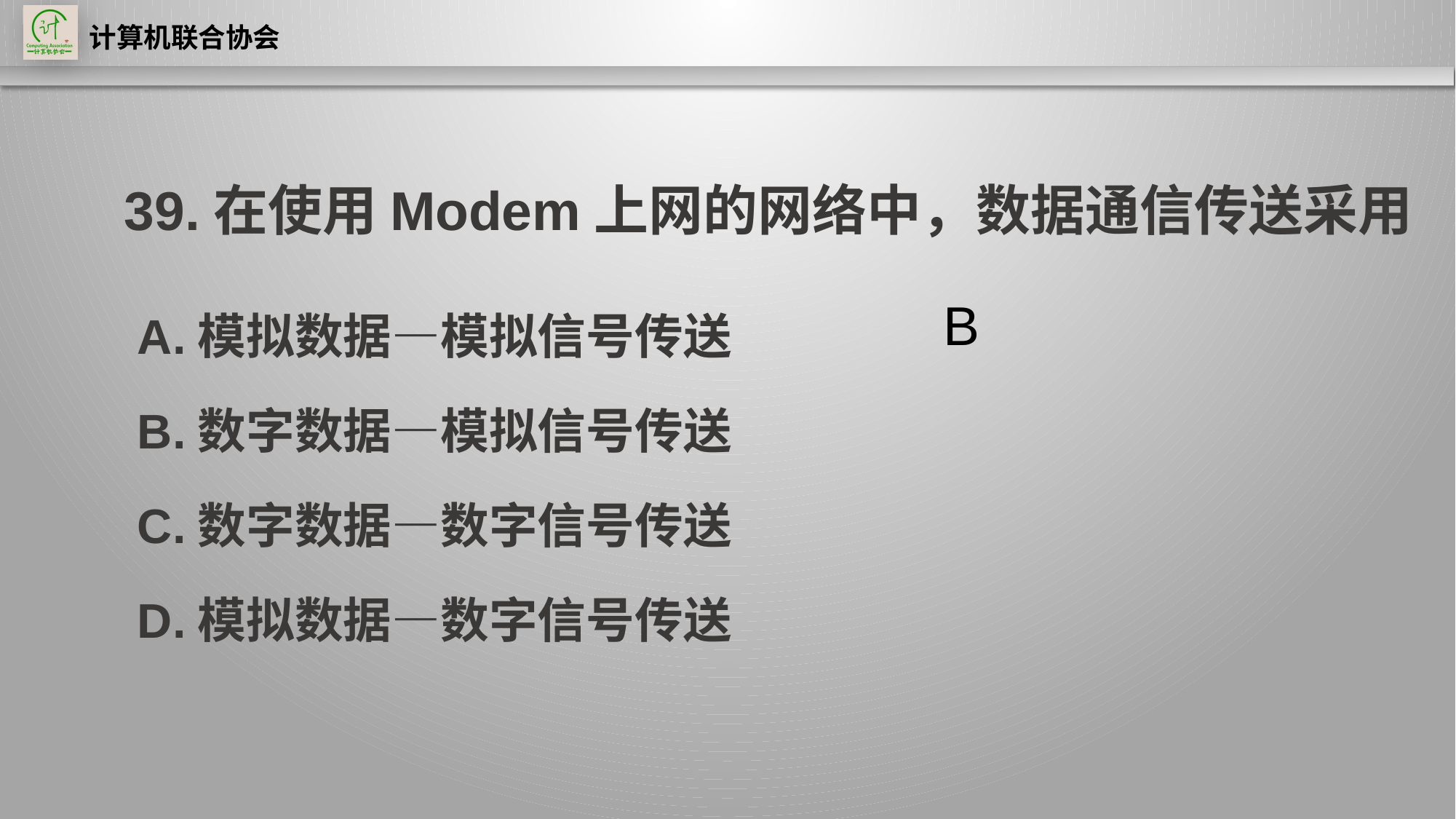

39.在使用Modem上网的网络中，数据通信传送采用
B
A.模拟数据—模拟信号传送
B.数字数据—模拟信号传送
C.数字数据—数字信号传送
D.模拟数据—数字信号传送